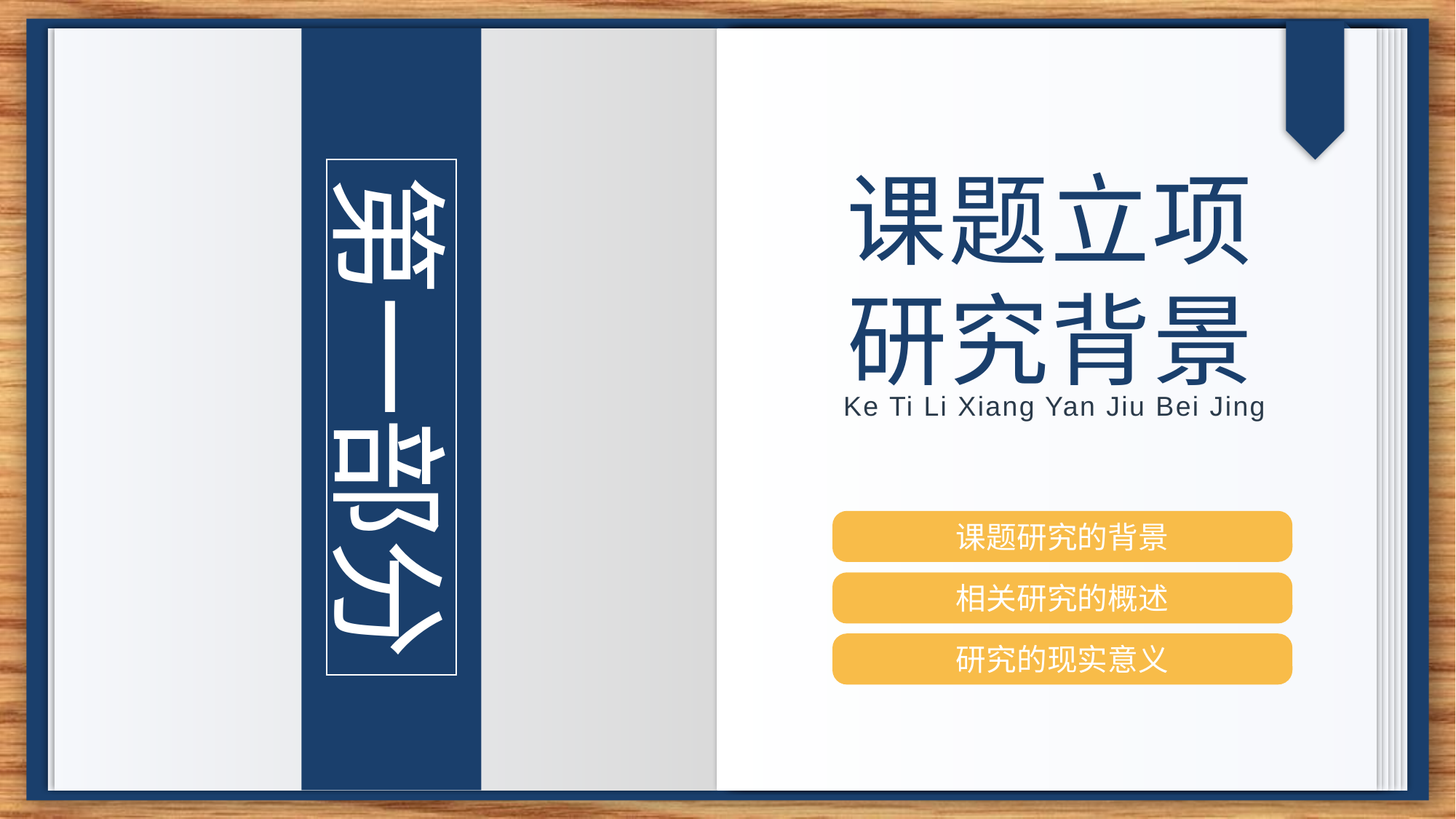

课题立项研究背景
第一部分
Ke Ti Li Xiang Yan Jiu Bei Jing

课题研究的背景

相关研究的概述

研究的现实意义